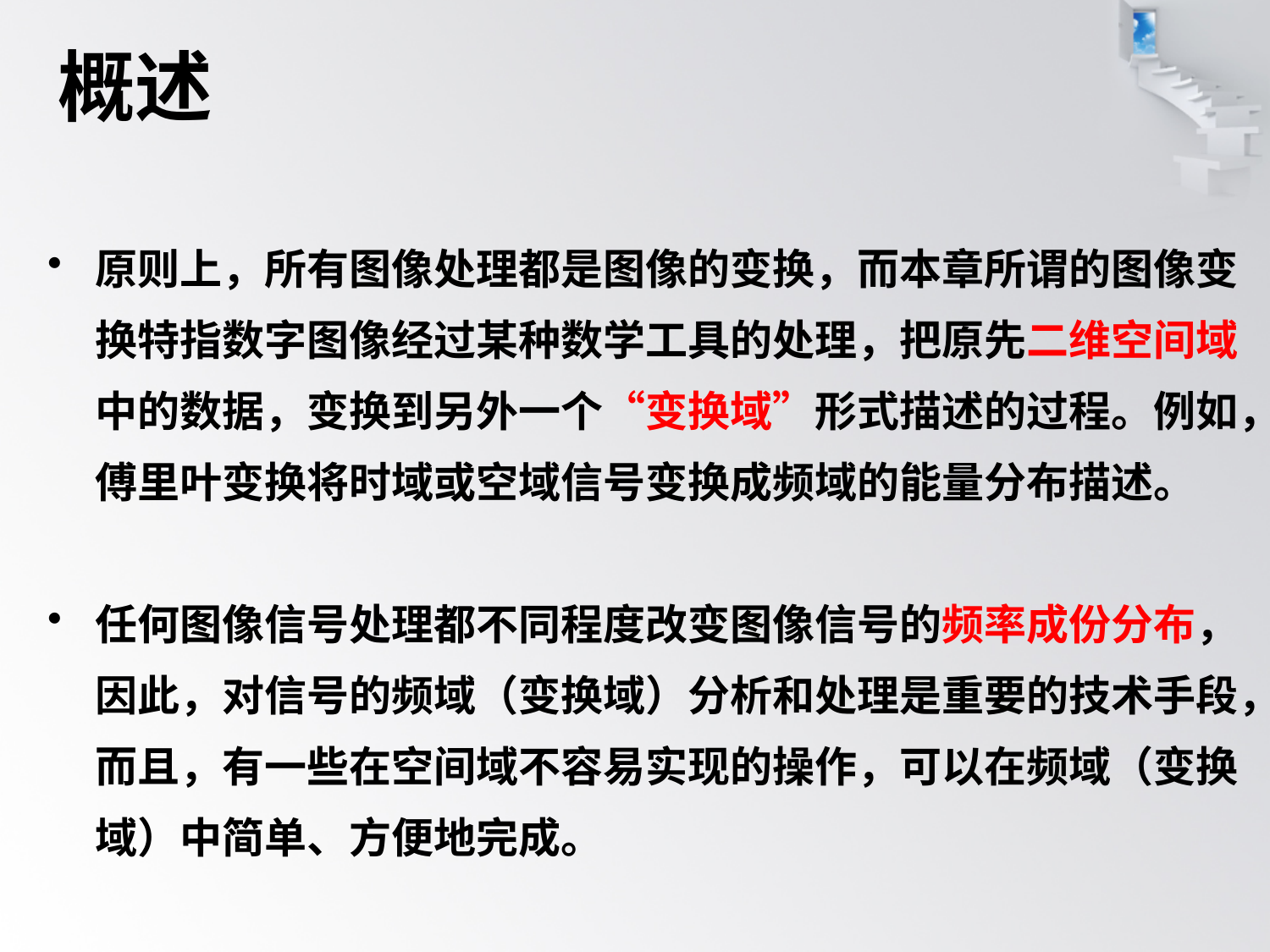

# 概述
原则上，所有图像处理都是图像的变换，而本章所谓的图像变换特指数字图像经过某种数学工具的处理，把原先二维空间域中的数据，变换到另外一个“变换域”形式描述的过程。例如，傅里叶变换将时域或空域信号变换成频域的能量分布描述。

任何图像信号处理都不同程度改变图像信号的频率成份分布，因此，对信号的频域（变换域）分析和处理是重要的技术手段，而且，有一些在空间域不容易实现的操作，可以在频域（变换域）中简单、方便地完成。